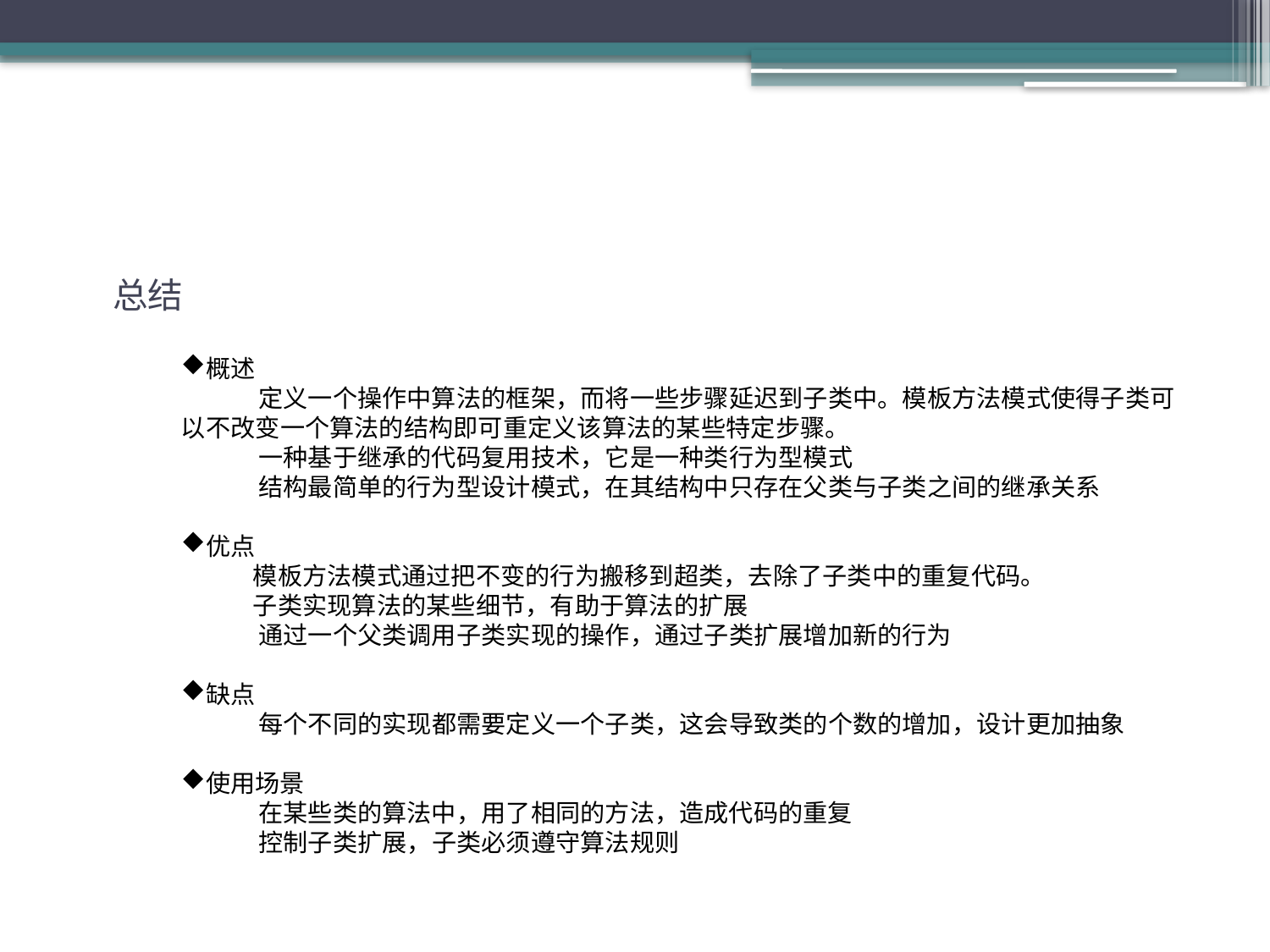

总结
概述
             定义一个操作中算法的框架，而将一些步骤延迟到子类中。模板方法模式使得子类可以不改变一个算法的结构即可重定义该算法的某些特定步骤。
             一种基于继承的代码复用技术，它是一种类行为型模式
             结构最简单的行为型设计模式，在其结构中只存在父类与子类之间的继承关系

优点
            模板方法模式通过把不变的行为搬移到超类，去除了子类中的重复代码。
            子类实现算法的某些细节，有助于算法的扩展
             通过一个父类调用子类实现的操作，通过子类扩展增加新的行为

缺点
             每个不同的实现都需要定义一个子类，这会导致类的个数的增加，设计更加抽象

使用场景
             在某些类的算法中，用了相同的方法，造成代码的重复
             控制子类扩展，子类必须遵守算法规则